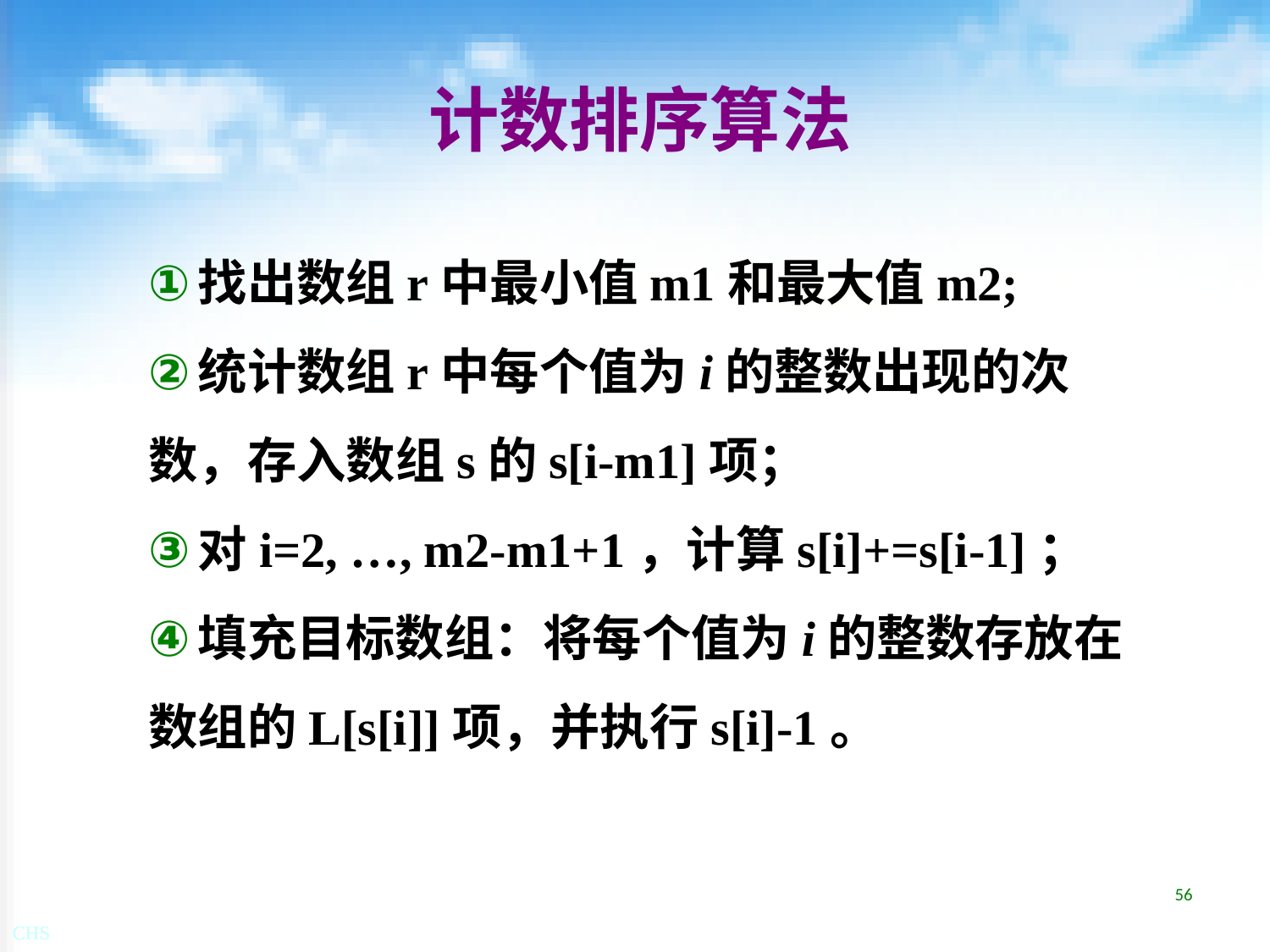

# 计数排序算法
找出数组r中最小值m1和最大值m2;
统计数组r中每个值为i的整数出现的次数，存入数组s的s[i-m1]项；
对i=2, …, m2-m1+1，计算s[i]+=s[i-1]；
填充目标数组：将每个值为i的整数存放在数组的L[s[i]]项，并执行s[i]-1。
56